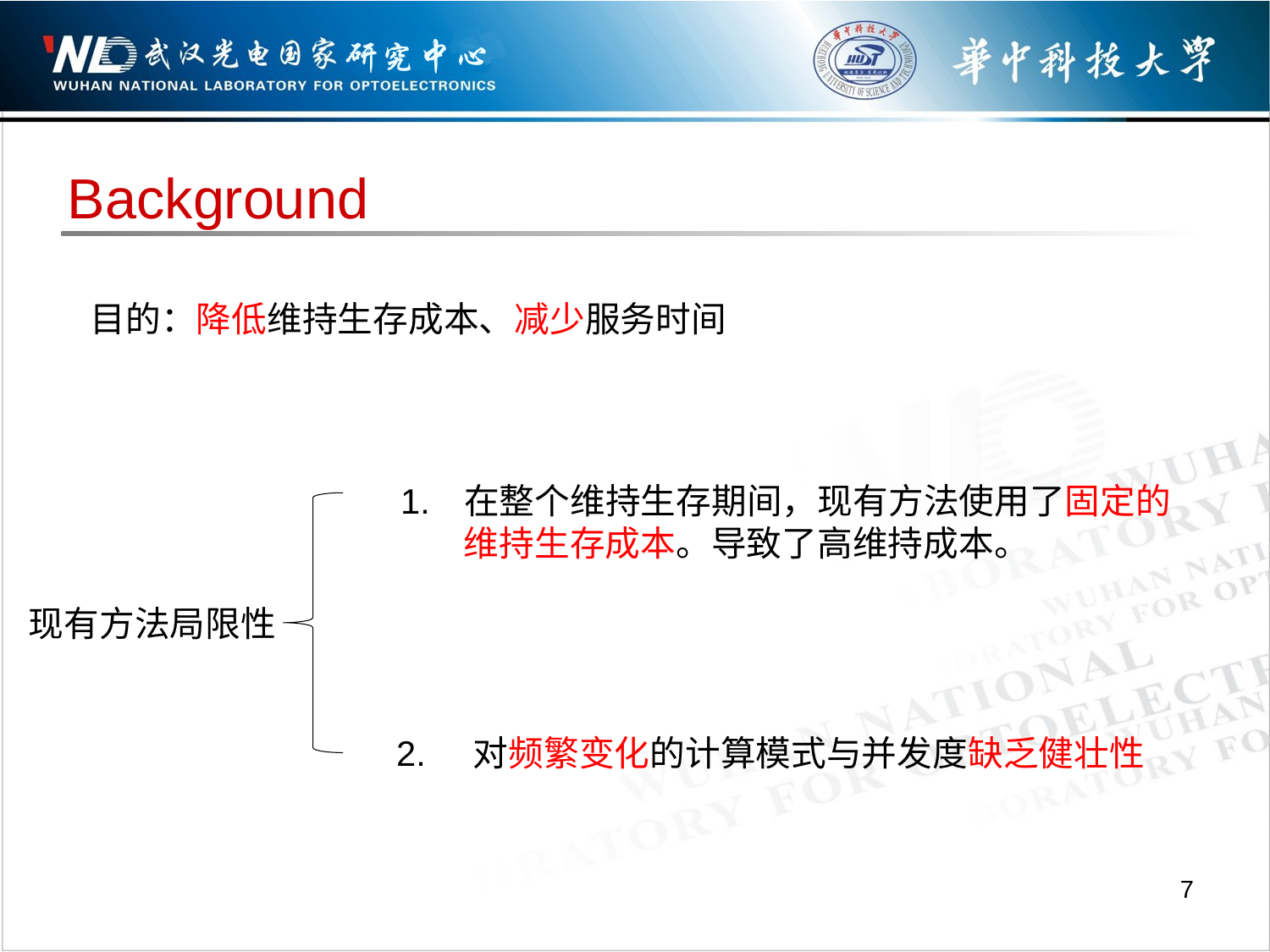

Background
目的：降低维持生存成本、减少服务时间
在整个维持生存期间，现有方法使用了固定的
       维持生存成本。导致了高维持成本。

现有方法局限性
2.    对频繁变化的计算模式与并发度缺乏健壮性
7